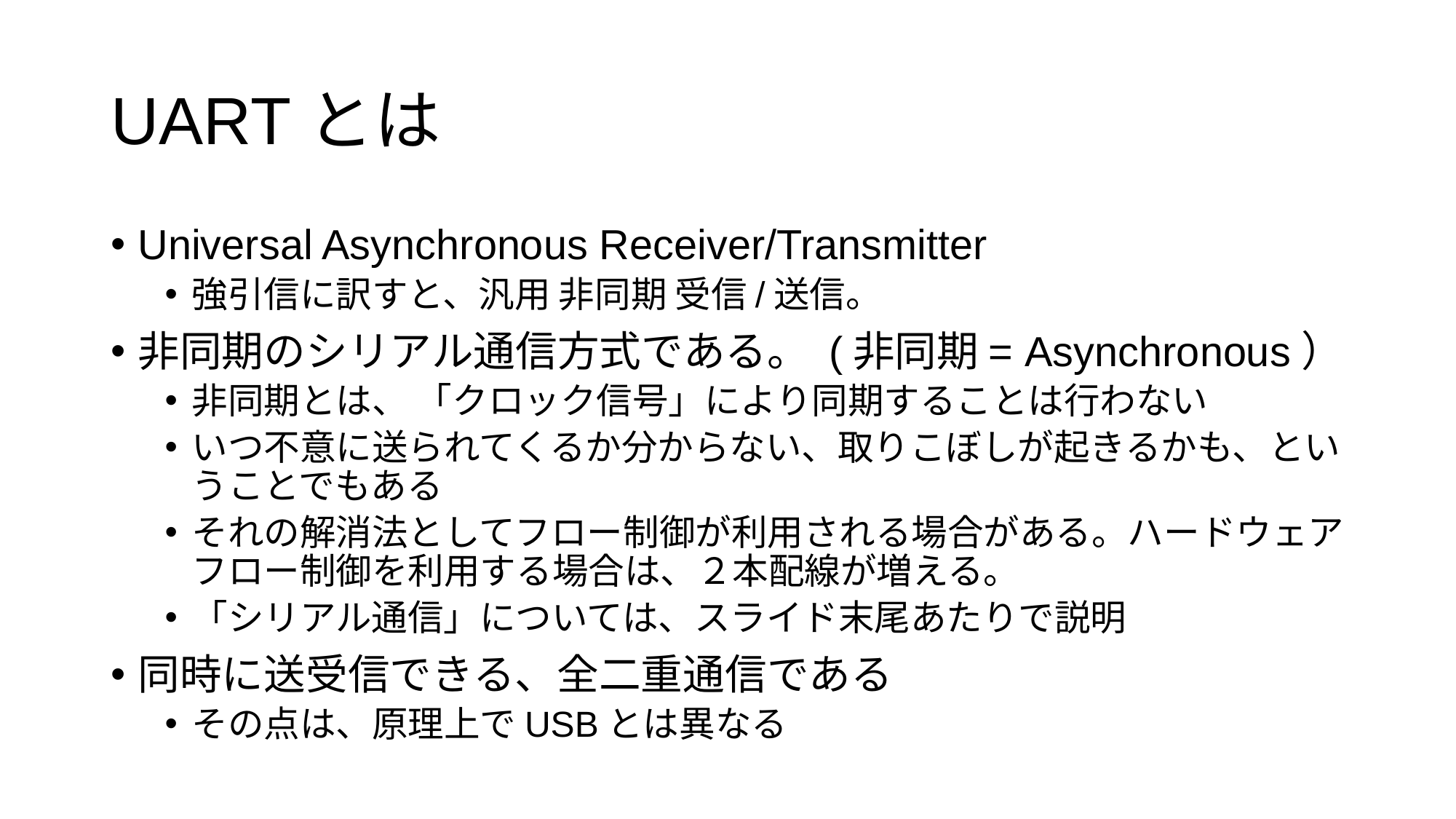

# UARTとは
Universal Asynchronous Receiver/Transmitter
強引信に訳すと、汎用 非同期 受信/送信。
非同期のシリアル通信方式である。 (非同期= Asynchronous）
非同期とは、 「クロック信号」により同期することは行わない
いつ不意に送られてくるか分からない、取りこぼしが起きるかも、ということでもある
それの解消法としてフロー制御が利用される場合がある。ハードウェアフロー制御を利用する場合は、２本配線が増える。
「シリアル通信」については、スライド末尾あたりで説明
同時に送受信できる、全二重通信である
その点は、原理上でUSBとは異なる